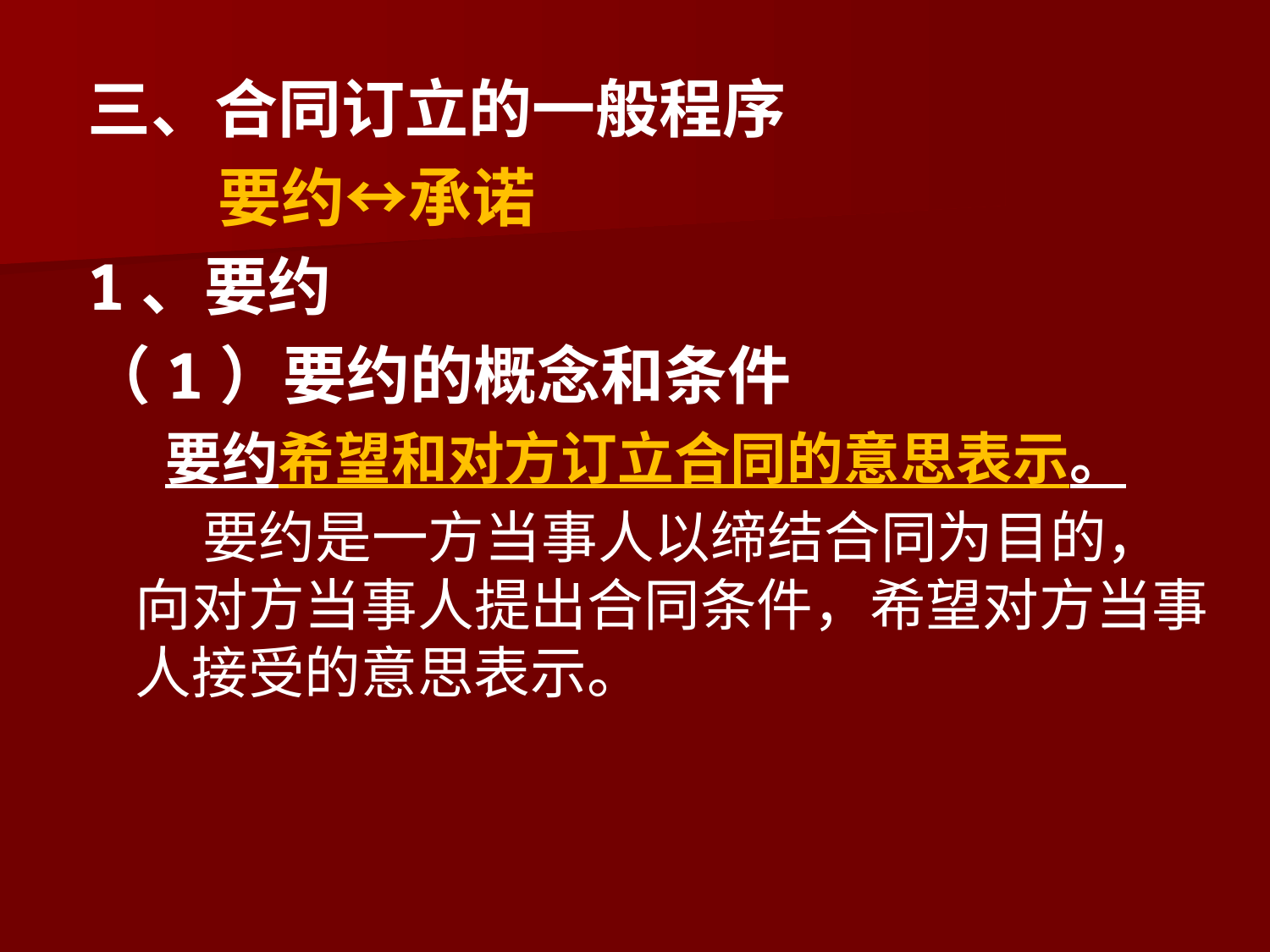

三、合同订立的一般程序
        要约↔承诺
1、要约
（1）要约的概念和条件
     要约希望和对方订立合同的意思表示。
        要约是一方当事人以缔结合同为目的，向对方当事人提出合同条件，希望对方当事人接受的意思表示。
17